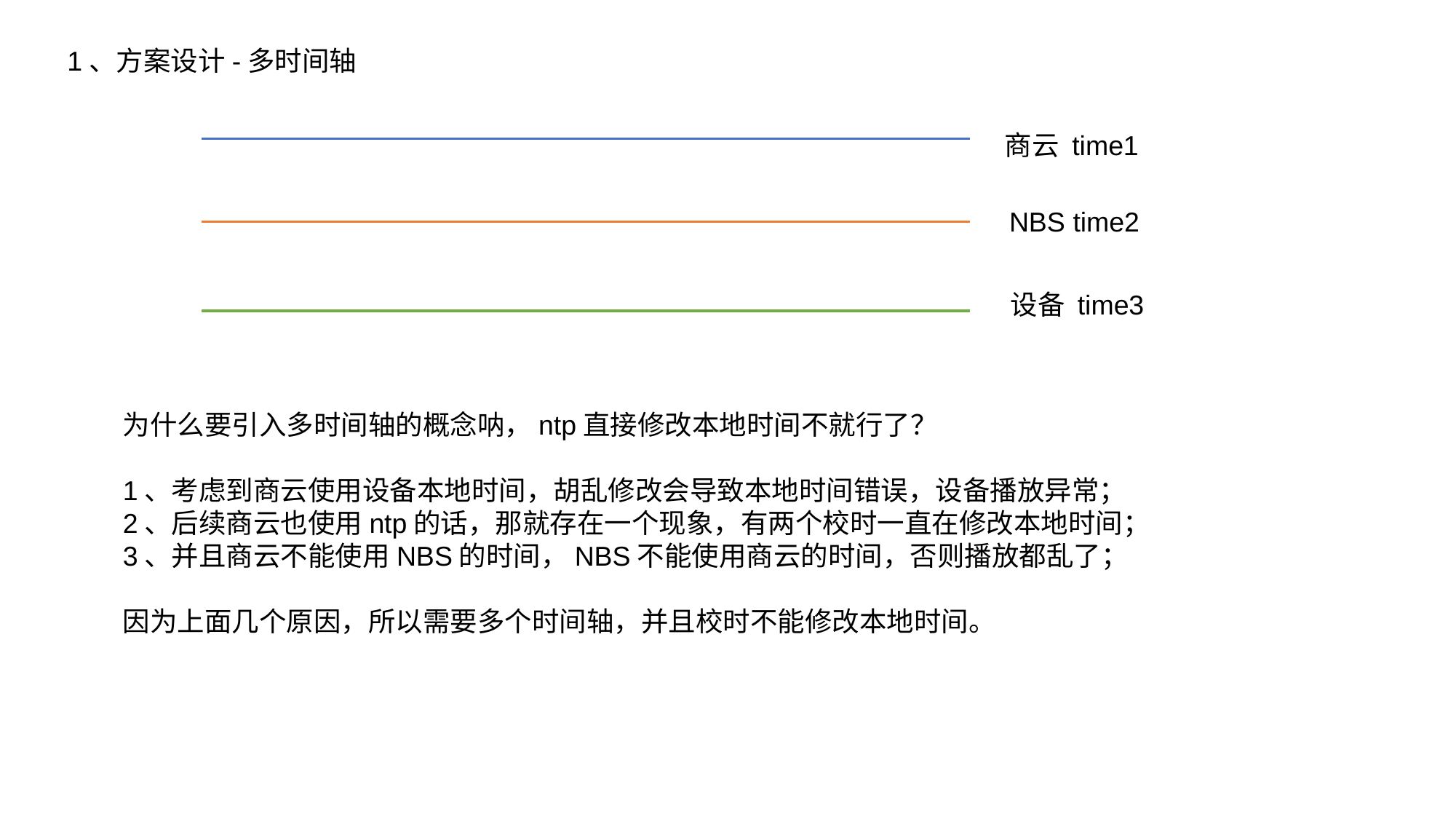

1、方案设计-多时间轴
商云 time1
NBS time2
设备 time3
为什么要引入多时间轴的概念呐，ntp直接修改本地时间不就行了？

1、考虑到商云使用设备本地时间，胡乱修改会导致本地时间错误，设备播放异常；
2、后续商云也使用ntp的话，那就存在一个现象，有两个校时一直在修改本地时间；
3、并且商云不能使用NBS的时间，NBS不能使用商云的时间，否则播放都乱了；

因为上面几个原因，所以需要多个时间轴，并且校时不能修改本地时间。